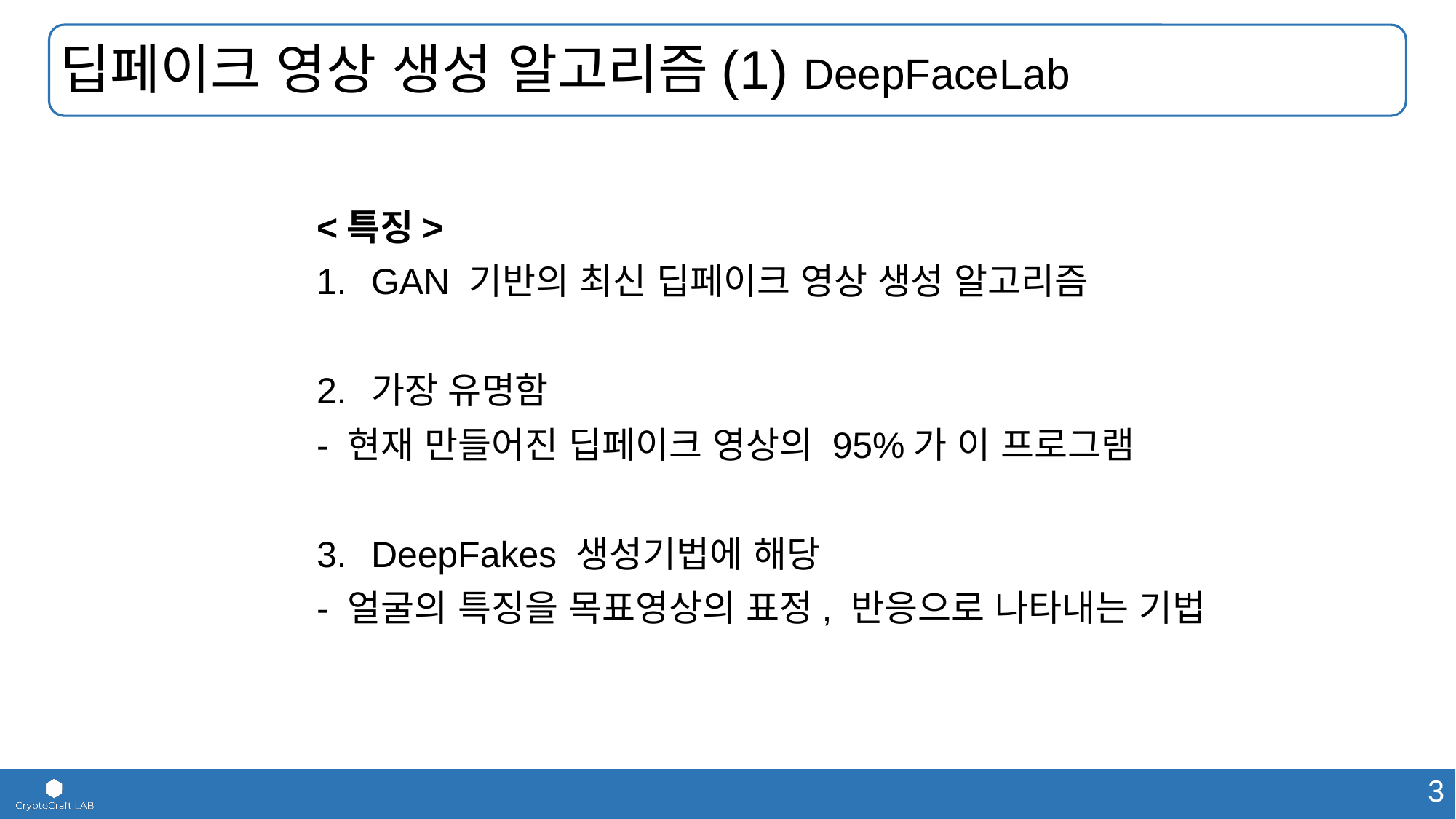

딥페이크 영상 생성 알고리즘(1) DeepFaceLab
<특징>
GAN 기반의 최신 딥페이크 영상 생성 알고리즘

가장 유명함
- 현재 만들어진 딥페이크 영상의 95%가 이 프로그램

DeepFakes 생성기법에 해당
- 얼굴의 특징을 목표영상의 표정, 반응으로 나타내는 기법